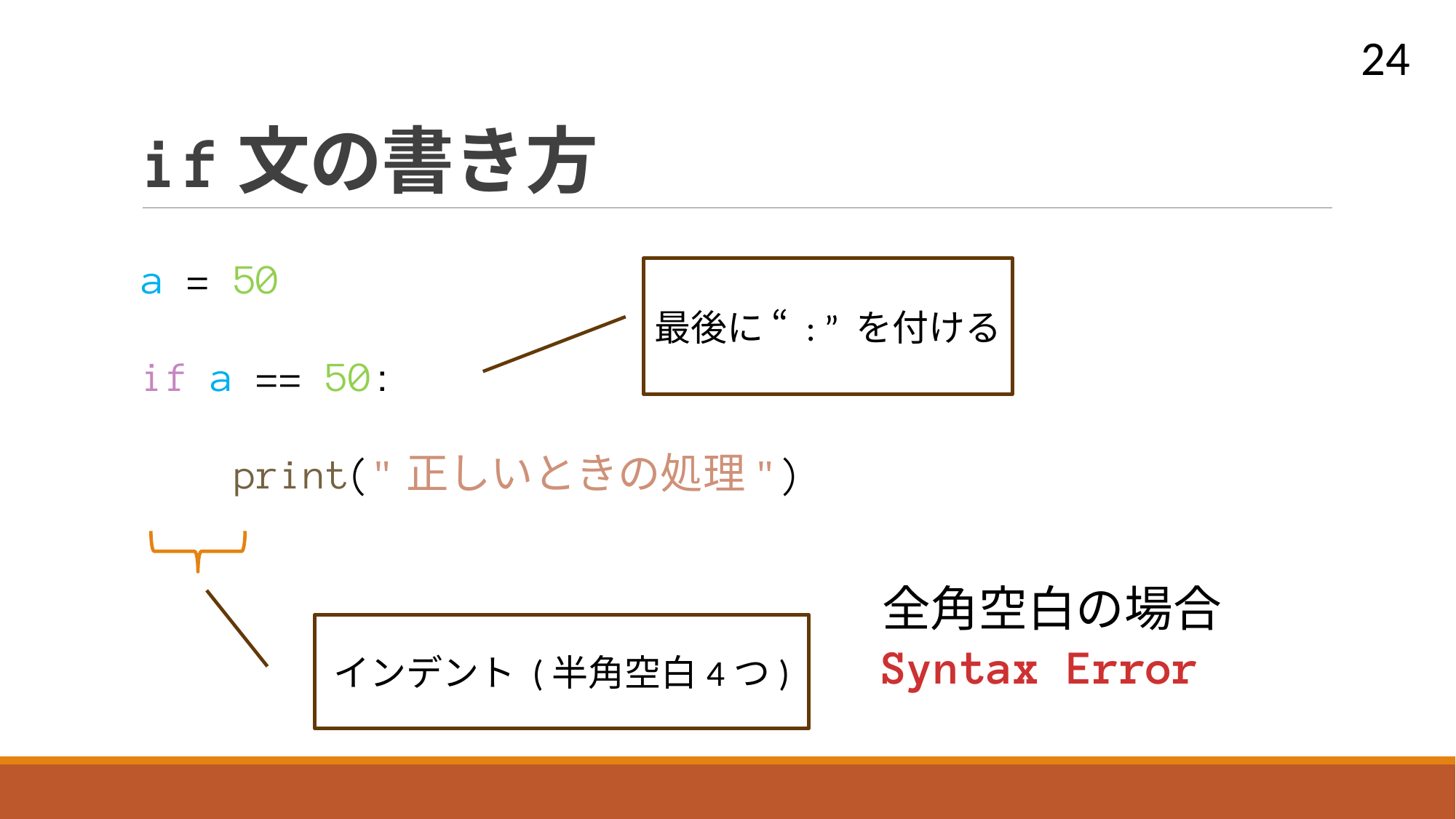

# if文の書き方
24
a = 50
if a == 50:
    print("正しいときの処理")

最後に “ : ” を付ける

全角空白の場合Syntax Error
インデント (半角空白4つ)